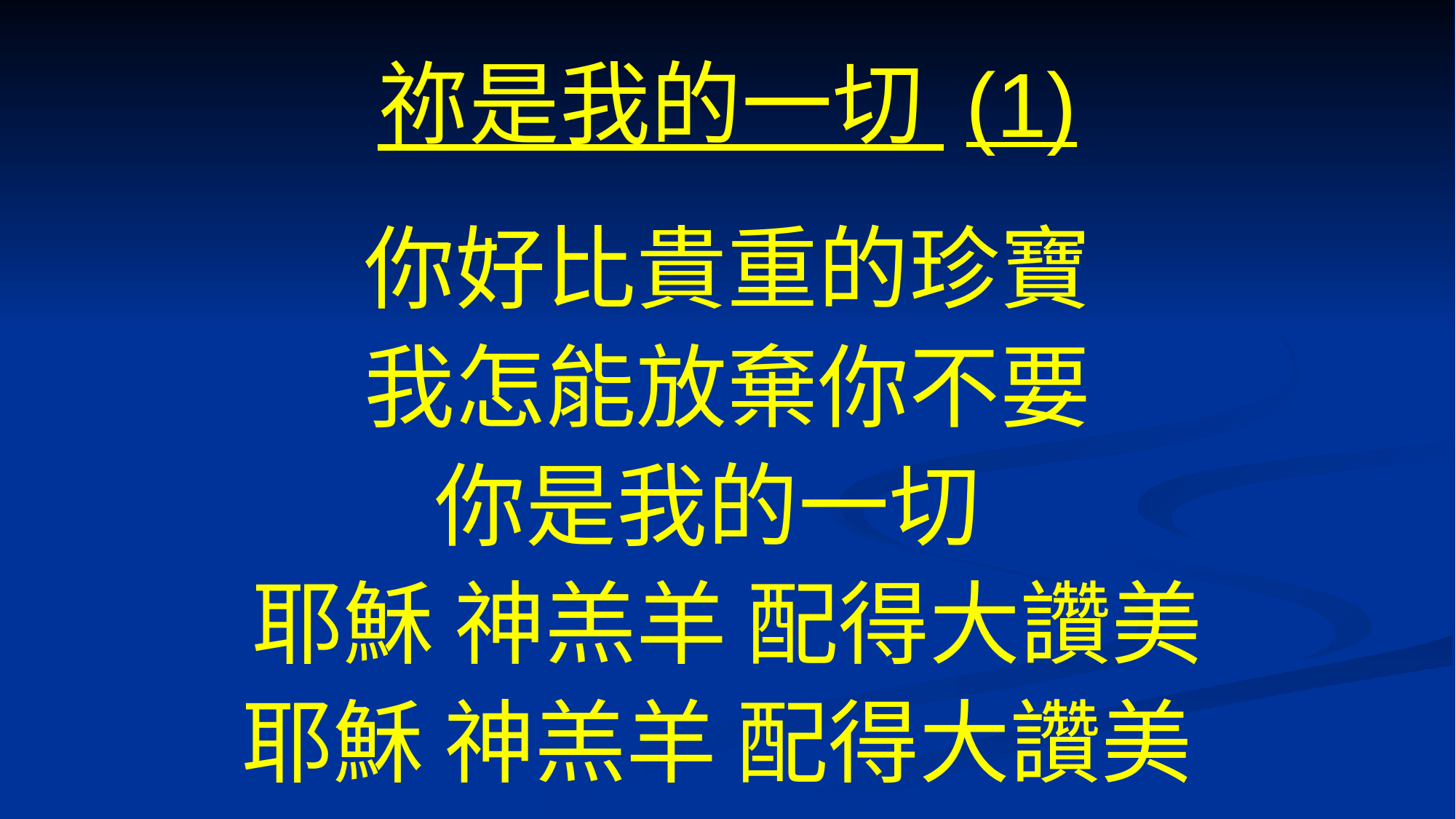

# 祢是我的一切 (1)
你好比貴重的珍寶
我怎能放棄你不要
你是我的一切
耶穌 神羔羊 配得大讚美
耶穌 神羔羊 配得大讚美